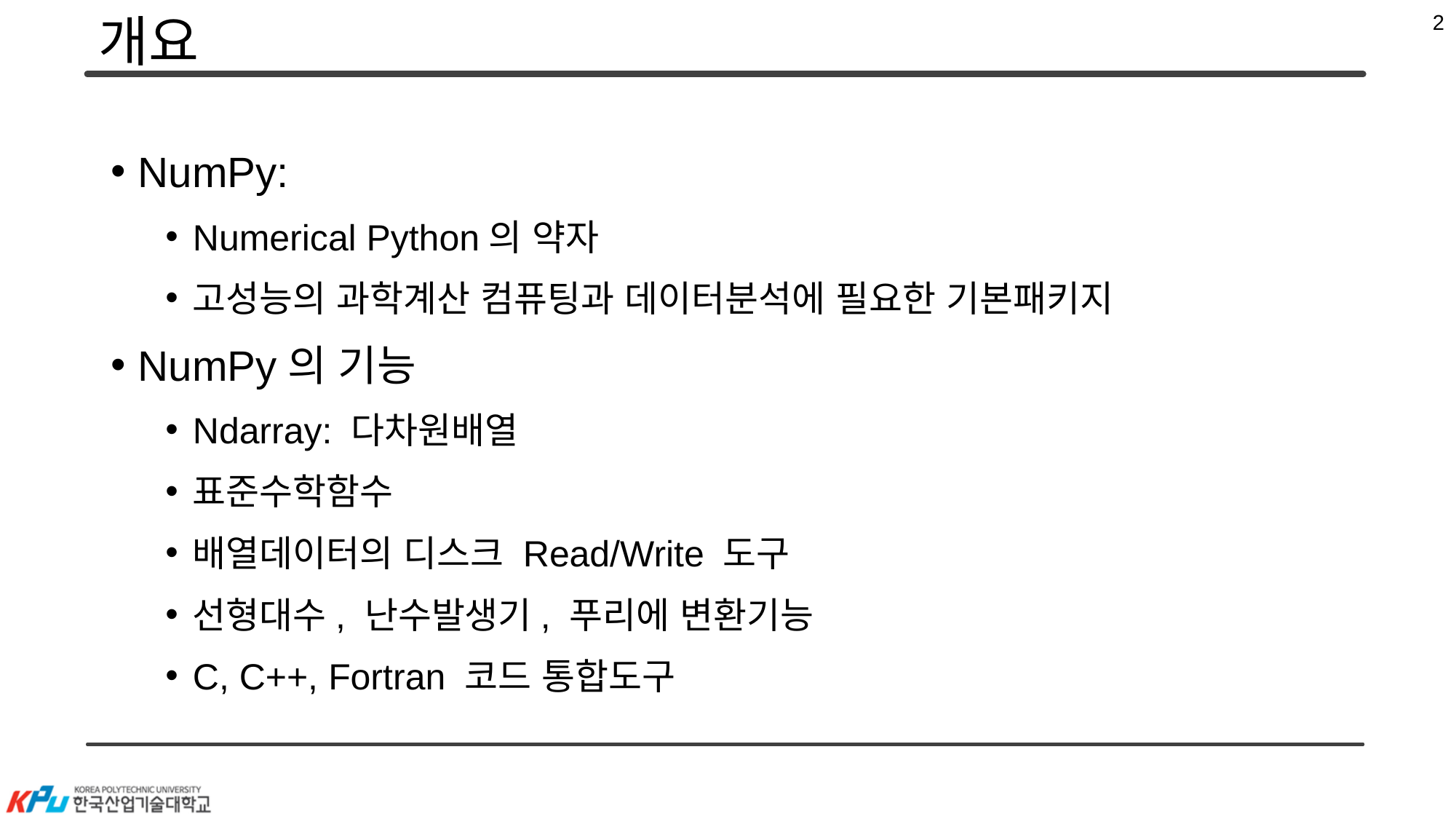

2
# 개요
NumPy:
Numerical Python의 약자
고성능의 과학계산 컴퓨팅과 데이터분석에 필요한 기본패키지
NumPy의 기능
Ndarray: 다차원배열
표준수학함수
배열데이터의 디스크 Read/Write 도구
선형대수, 난수발생기, 푸리에 변환기능
C, C++, Fortran 코드 통합도구